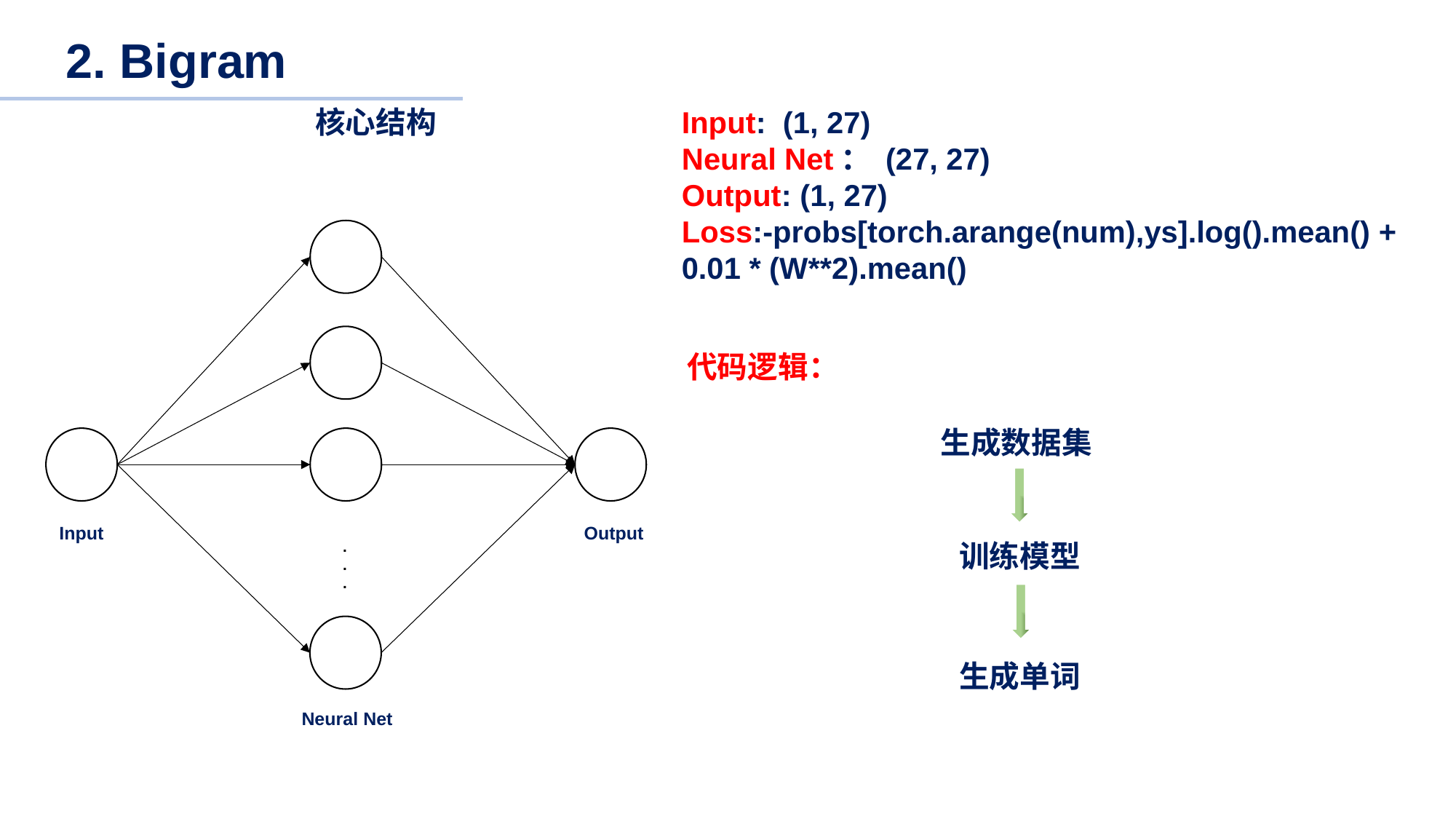

# 2. Bigram
1.1 大气污染研究意义
核心结构
Input:  (1, 27)
Neural Net： (27, 27)
Output: (1, 27)
Loss:-probs[torch.arange(num),ys].log().mean() + 0.01 * (W**2).mean()

Input
Output
.
.
.

Neural Net
代码逻辑：
生成数据集

训练模型

生成单词
3